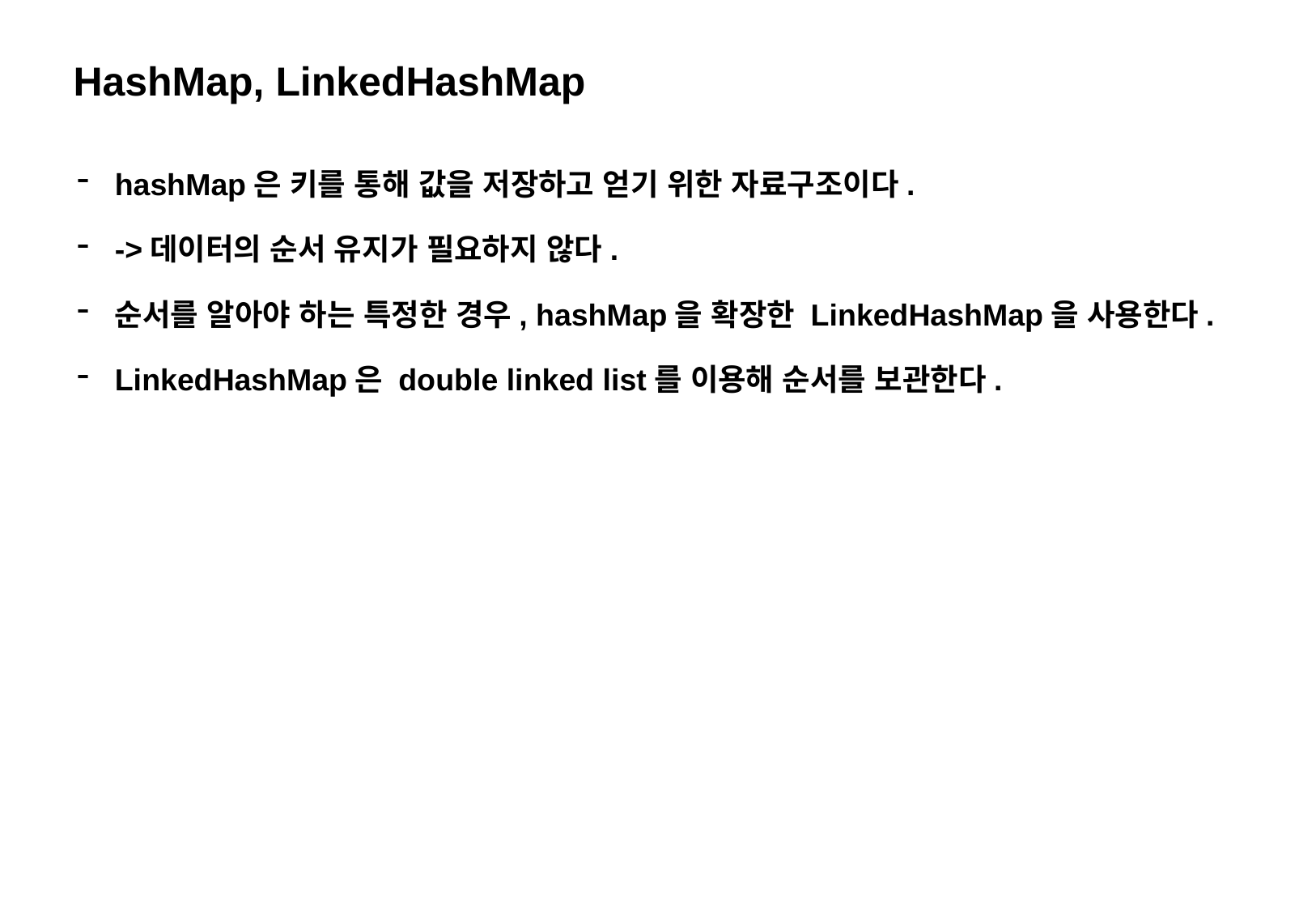

# HashMap, LinkedHashMap
hashMap은 키를 통해 값을 저장하고 얻기 위한 자료구조이다.
->데이터의 순서 유지가 필요하지 않다.
순서를 알아야 하는 특정한 경우, hashMap을 확장한 LinkedHashMap을 사용한다.
LinkedHashMap은 double linked list를 이용해 순서를 보관한다.